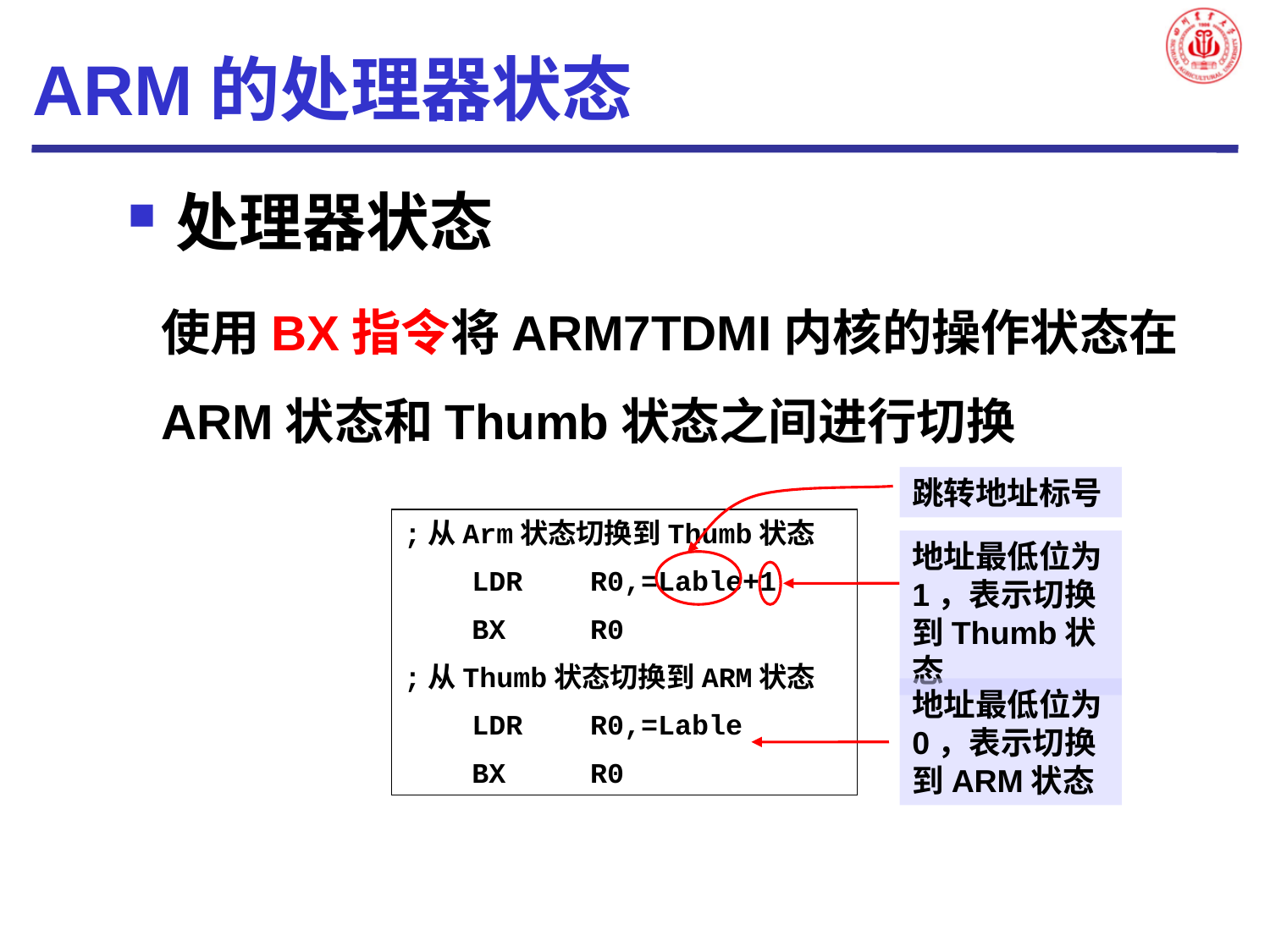

ARM的处理器状态
处理器状态
使用BX指令将ARM7TDMI内核的操作状态在ARM状态和Thumb状态之间进行切换
跳转地址标号

;从Arm状态切换到Thumb状态
    LDR    R0,=Lable+1
    BX     R0
;从Thumb状态切换到ARM状态
    LDR    R0,=Lable
    BX     R0
地址最低位为1，表示切换到Thumb状态

地址最低位为0，表示切换到ARM状态

60